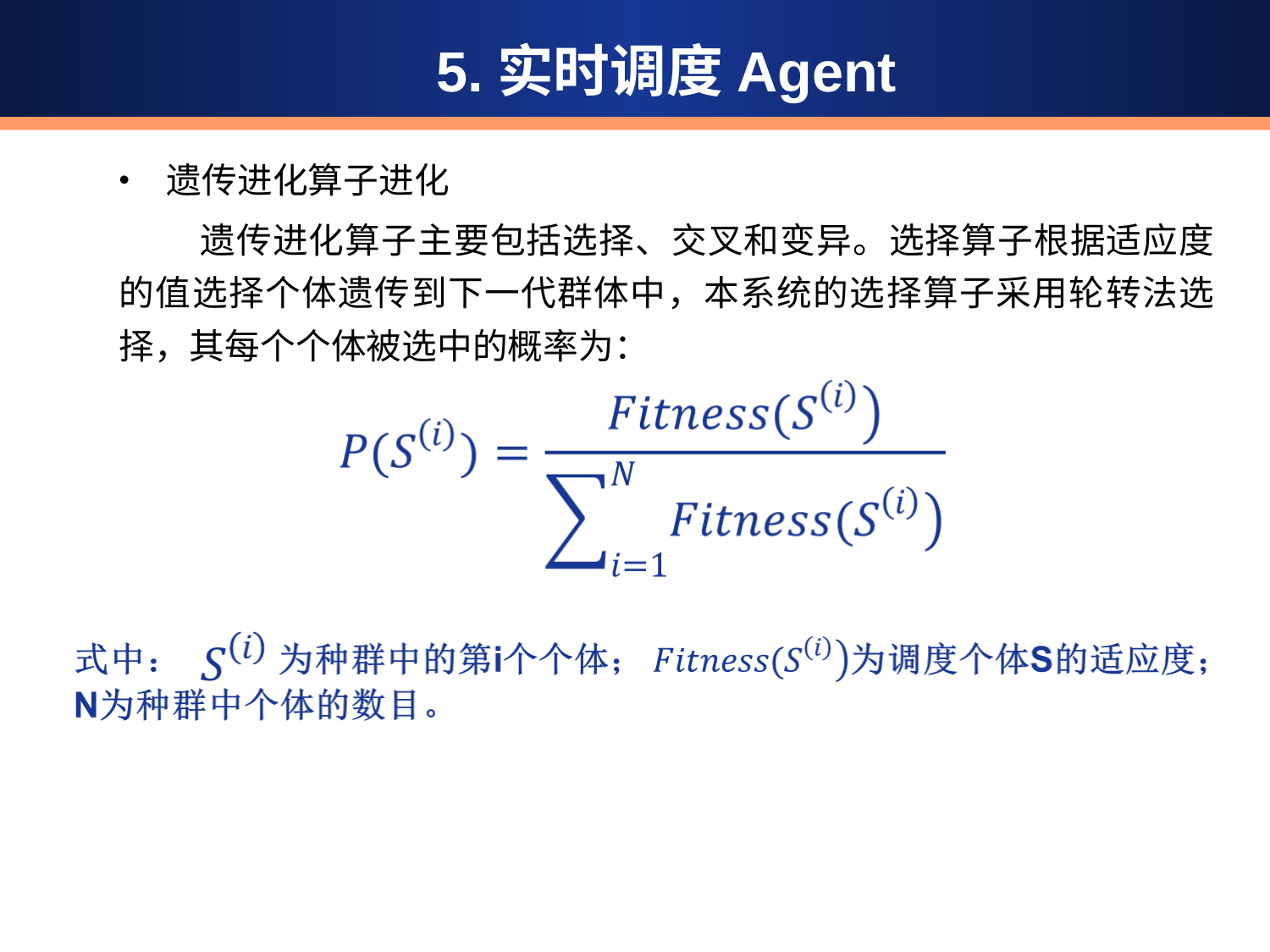

5.实时调度Agent
遗传进化算子进化
        遗传进化算子主要包括选择、交叉和变异。选择算子根据适应度的值选择个体遗传到下一代群体中，本系统的选择算子采用轮转法选择，其每个个体被选中的概率为：